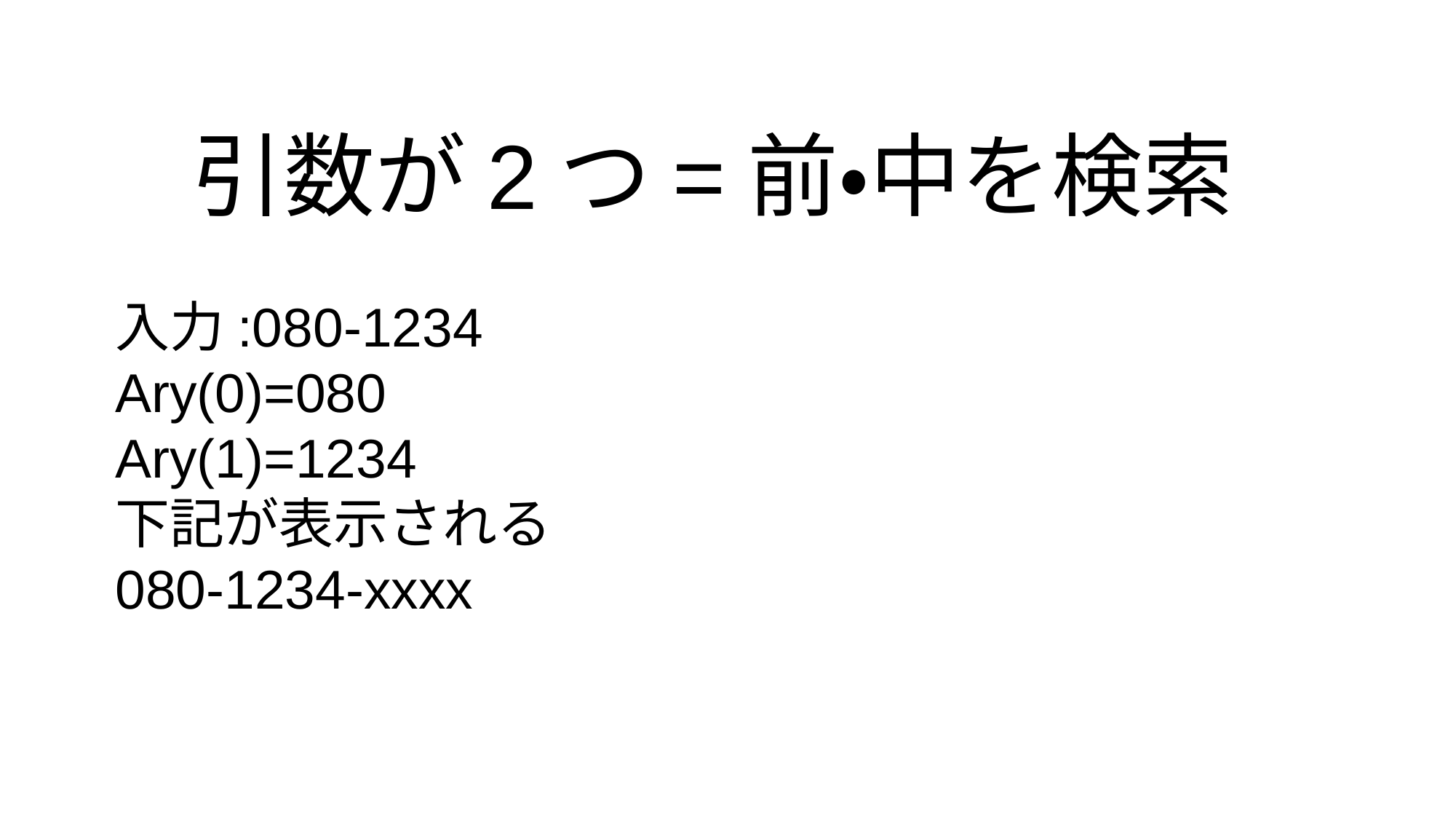

# 引数が2つ=前・中を検索
入力:080-1234
Ary(0)=080
Ary(1)=1234
下記が表示される
080-1234-xxxx